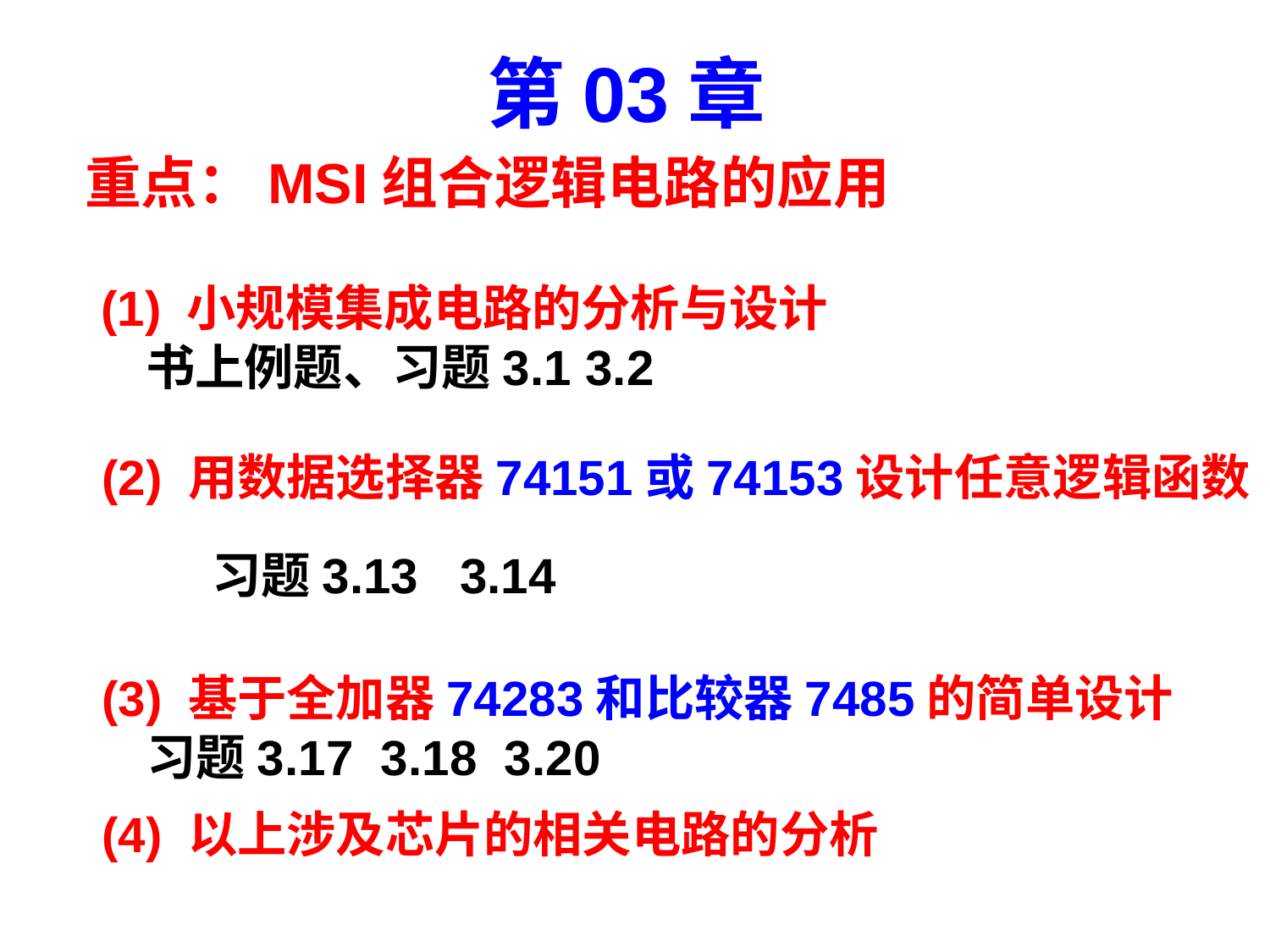

# 第03章
重点：MSI组合逻辑电路的应用
(1) 小规模集成电路的分析与设计
    书上例题、习题3.1 3.2
(2) 用数据选择器74151或74153设计任意逻辑函数
习题3.13   3.14
(3) 基于全加器74283和比较器7485的简单设计
    习题3.17  3.18  3.20
(4) 以上涉及芯片的相关电路的分析